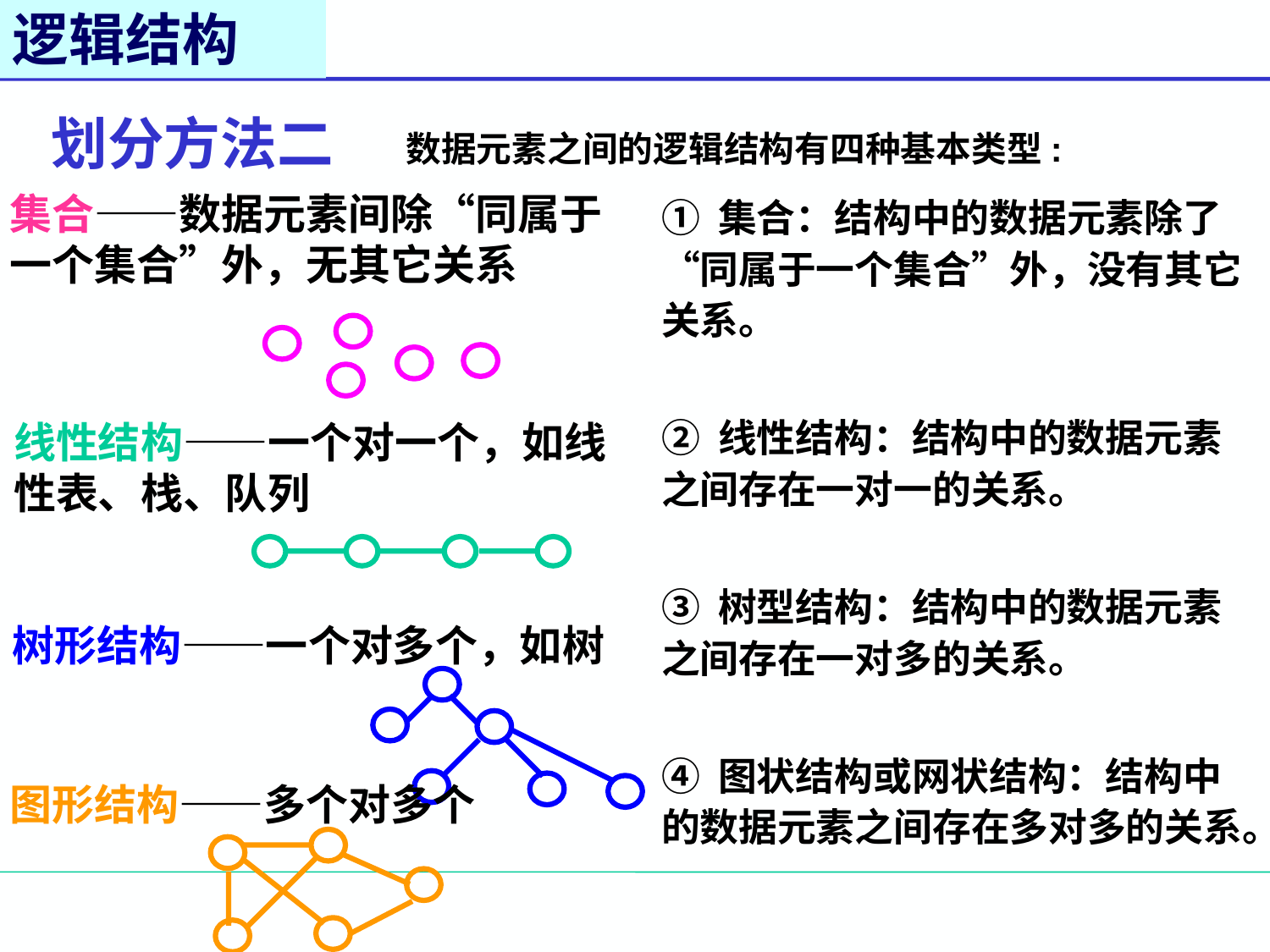

逻辑结构
划分方法二
数据元素之间的逻辑结构有四种基本类型:
集合——数据元素间除“同属于一个集合”外，无其它关系
① 集合：结构中的数据元素除了“同属于一个集合”外，没有其它关系。

② 线性结构：结构中的数据元素之间存在一对一的关系。

③ 树型结构：结构中的数据元素之间存在一对多的关系。

④ 图状结构或网状结构：结构中的数据元素之间存在多对多的关系。

线性结构——一个对一个，如线性表、栈、队列

树形结构——一个对多个，如树

图形结构——多个对多个